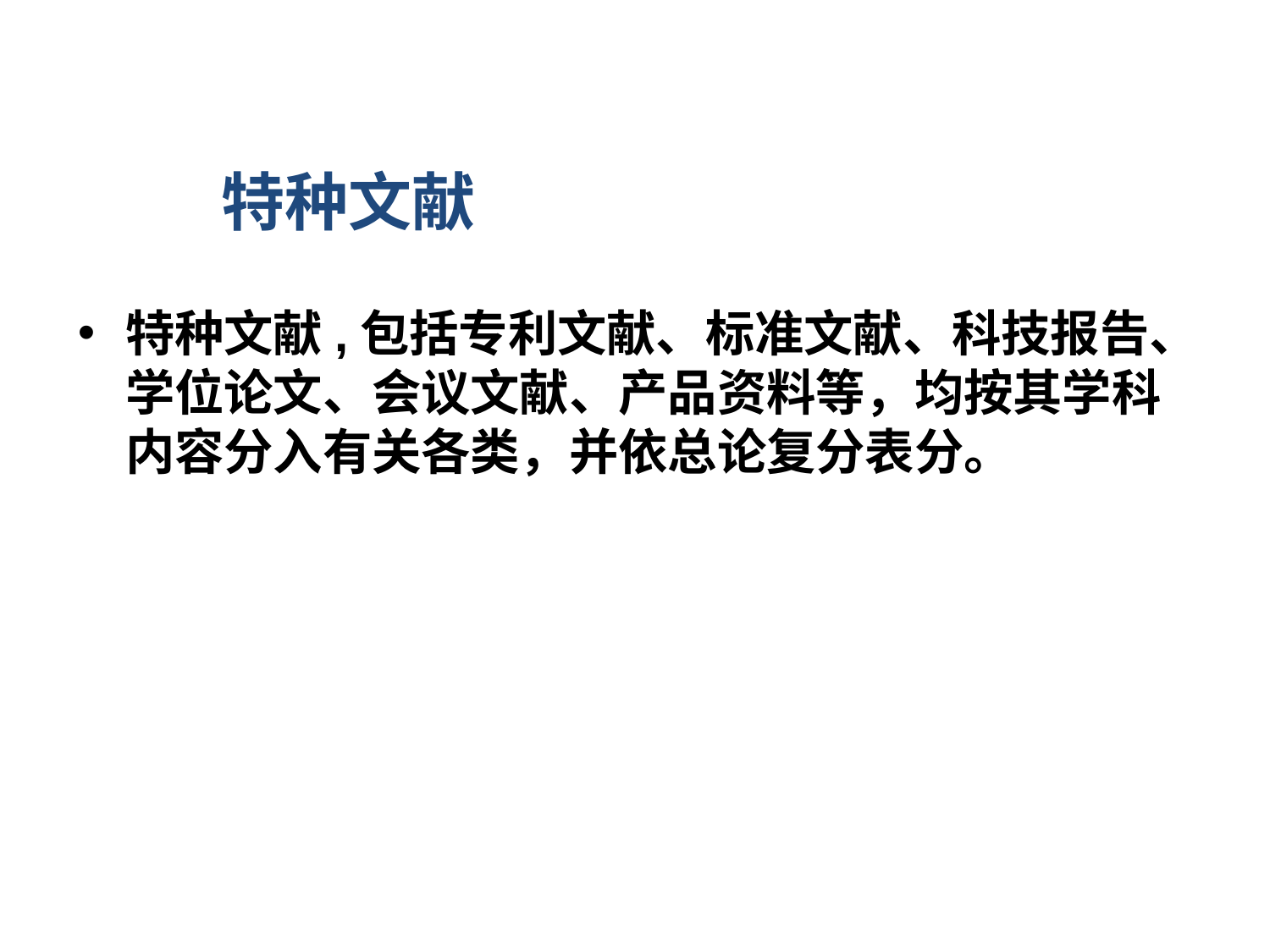

特种文献

特种文献,包括专利文献、标准文献、科技报告、学位论文、会议文献、产品资料等，均按其学科内容分入有关各类，并依总论复分表分。